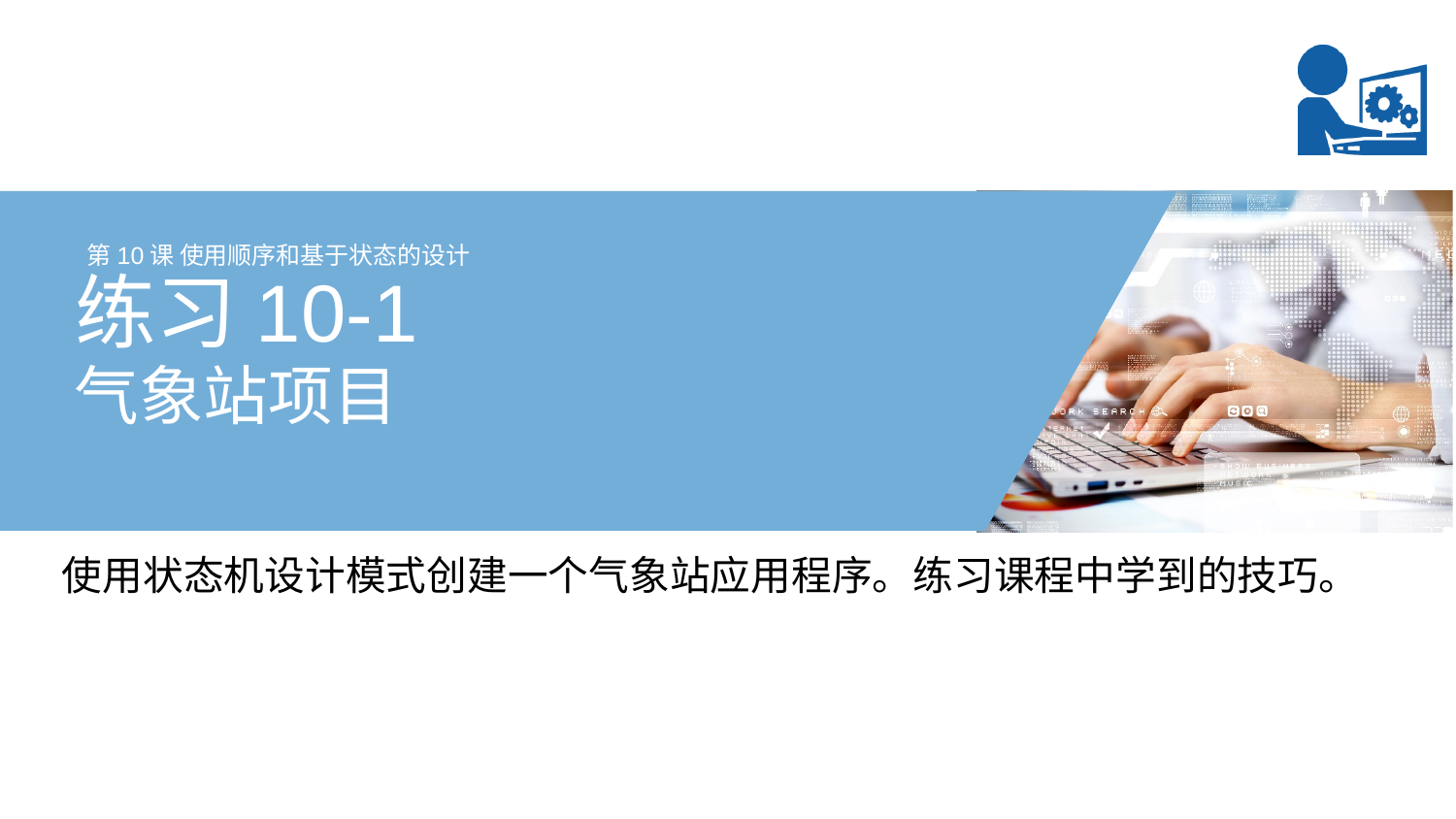

练习10-1
气象站项目
使用状态机设计模式创建一个气象站应用程序。练习课程中学到的技巧。